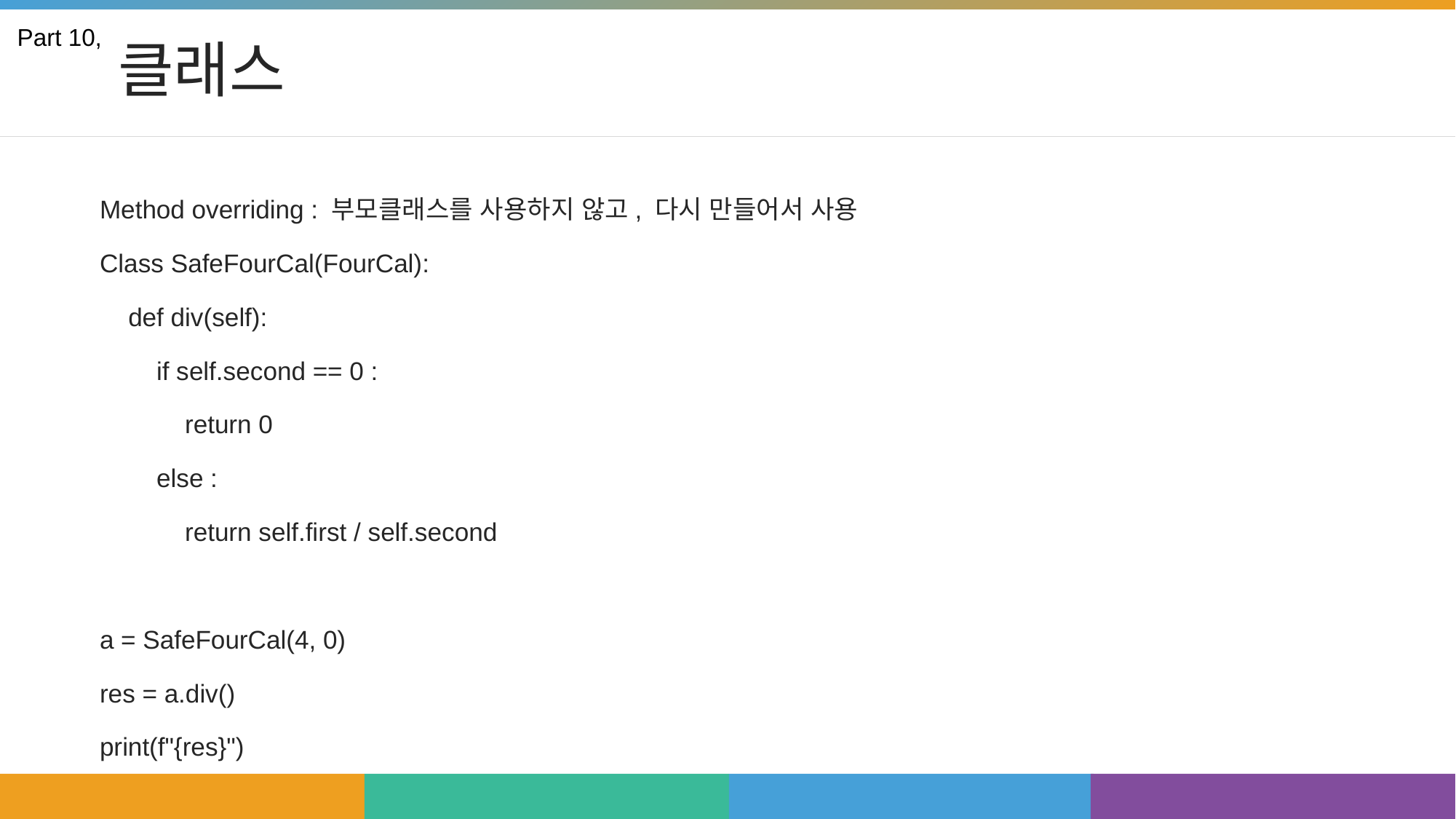

# 클래스
Part 10,
Method overriding : 부모클래스를 사용하지 않고, 다시 만들어서 사용
Class SafeFourCal(FourCal):
    def div(self):
        if self.second == 0 :
            return 0
        else :
            return self.first / self.second

a = SafeFourCal(4, 0)
res = a.div()
print(f"{res}")